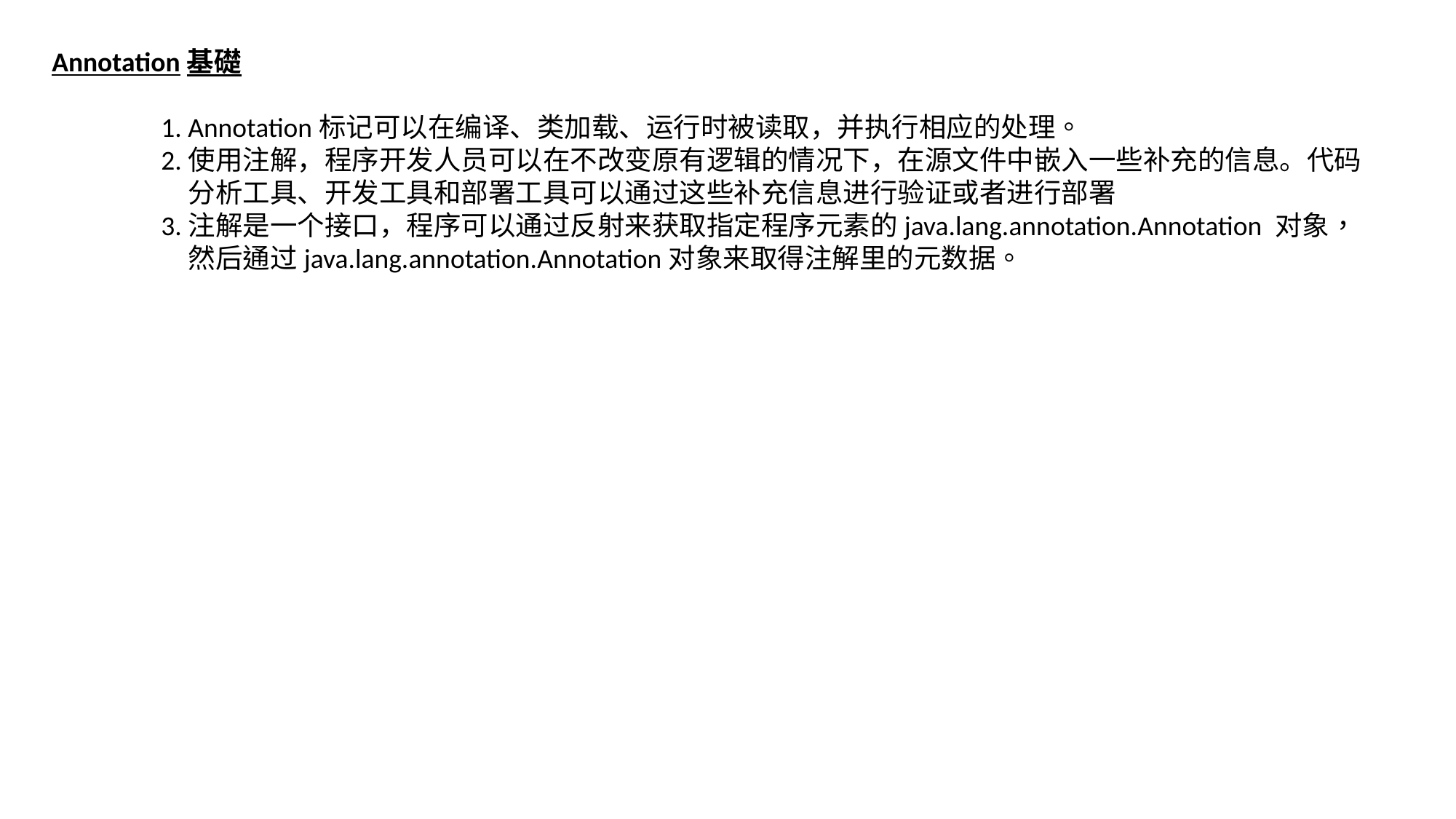

Annotation基礎

	1. Annotation标记可以在编译、类加载、运行时被读取，并执行相应的处理。
	2.使用注解，程序开发人员可以在不改变原有逻辑的情况下，在源文件中嵌入一些补充的信息。代码
                     分析工具、开发工具和部署工具可以通过这些补充信息进行验证或者进行部署
	3.注解是一个接口，程序可以通过反射来获取指定程序元素的java.lang.annotation.Annotation 对象，
                     然后通过java.lang.annotation.Annotation对象来取得注解里的元数据。